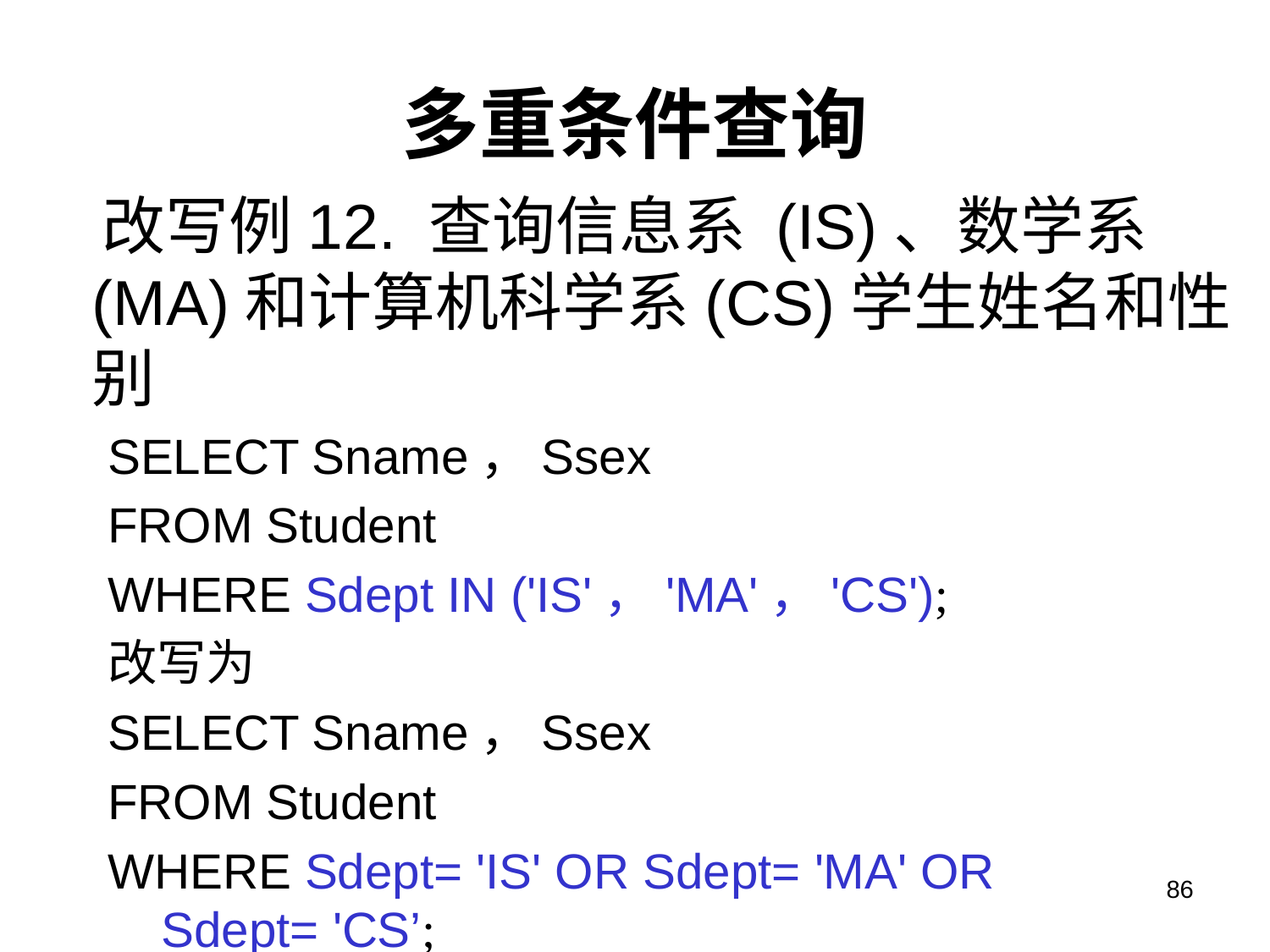

# 多重条件查询
   改写例12. 查询信息系 (IS)、数学系(MA)和计算机科学系(CS)学生姓名和性别
SELECT Sname，Ssex
FROM Student
WHERE Sdept IN ('IS'，'MA'，'CS');
改写为
SELECT Sname，Ssex
FROM Student
WHERE Sdept= 'IS' OR Sdept= 'MA' OR
 Sdept= 'CS’;
86